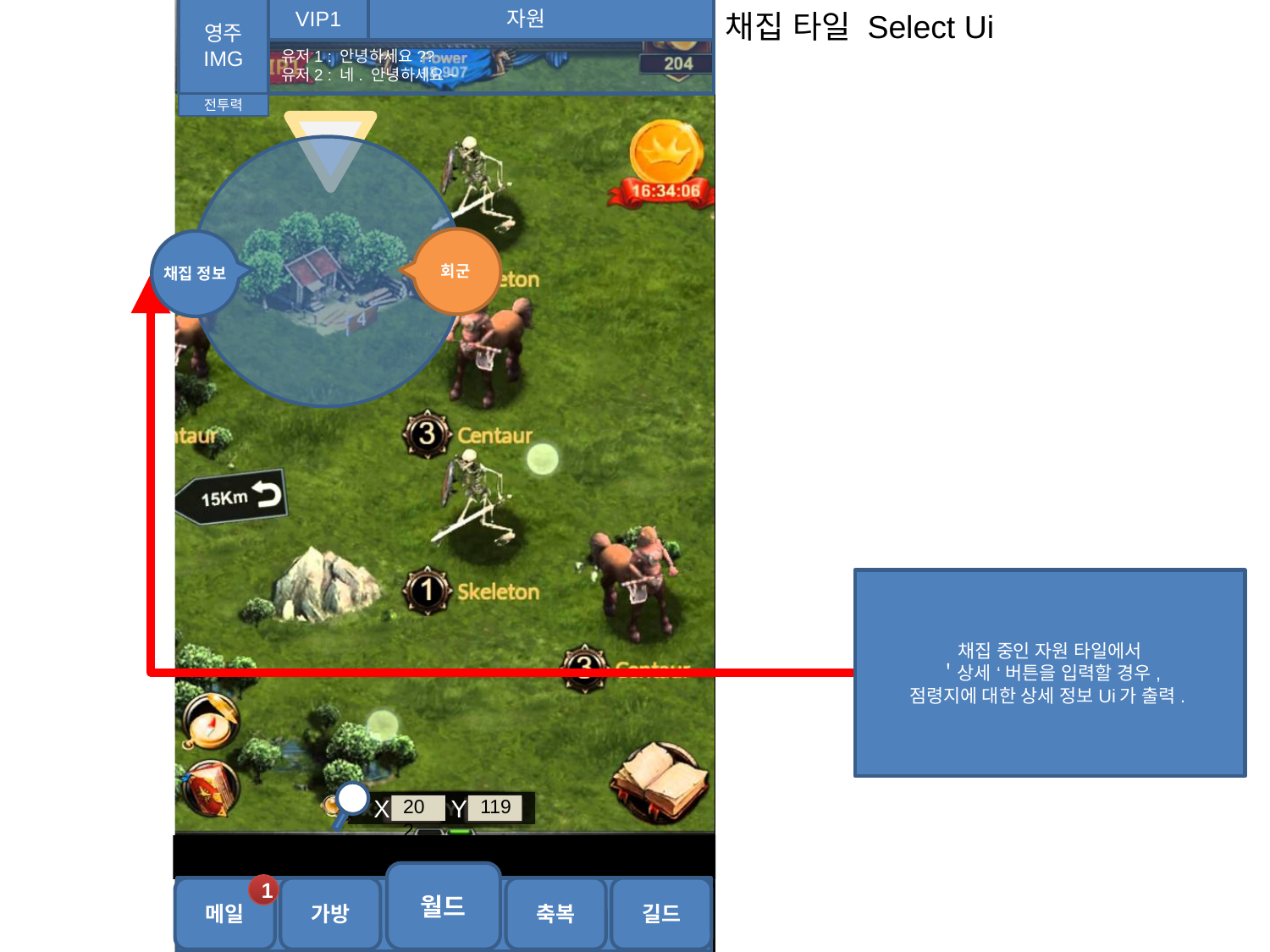

채집 타일 Select Ui

영주
IMG
VIP1
자원
유저1 : 안녕하세요??
유저2 : 네. 안녕하세요~
전투력

회군
채집 정보
채집 중인 자원 타일에서
＇상세 ‘ 버튼을 입력할 경우,
점령지에 대한 상세 정보Ui가 출력.

X
Y
202
119

월드
Get Oracle
Now !
1
메일

가방
축복
길드